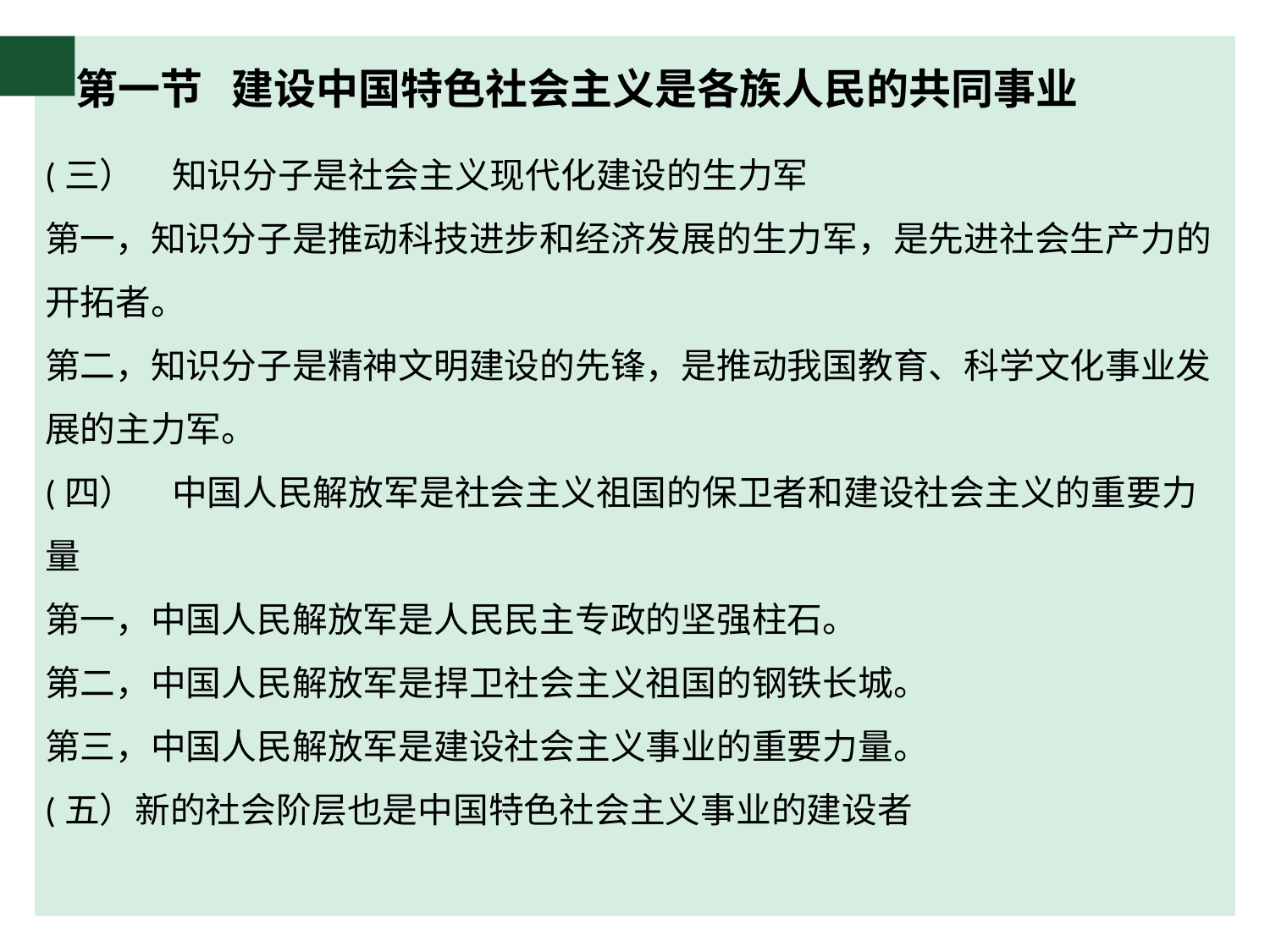

# 第一节   建设中国特色社会主义是各族人民的共同事业
(三）	知识分子是社会主义现代化建设的生力军
第一，知识分子是推动科技进步和经济发展的生力军，是先进社会生产力的开拓者。
第二，知识分子是精神文明建设的先锋，是推动我国教育、科学文化事业发展的主力军。
(四）	中国人民解放军是社会主义祖国的保卫者和建设社会主义的重要力量
第一，中国人民解放军是人民民主专政的坚强柱石。
第二，中国人民解放军是捍卫社会主义祖国的钢铁长城。
第三，中国人民解放军是建设社会主义事业的重要力量。
(五）新的社会阶层也是中国特色社会主义事业的建设者